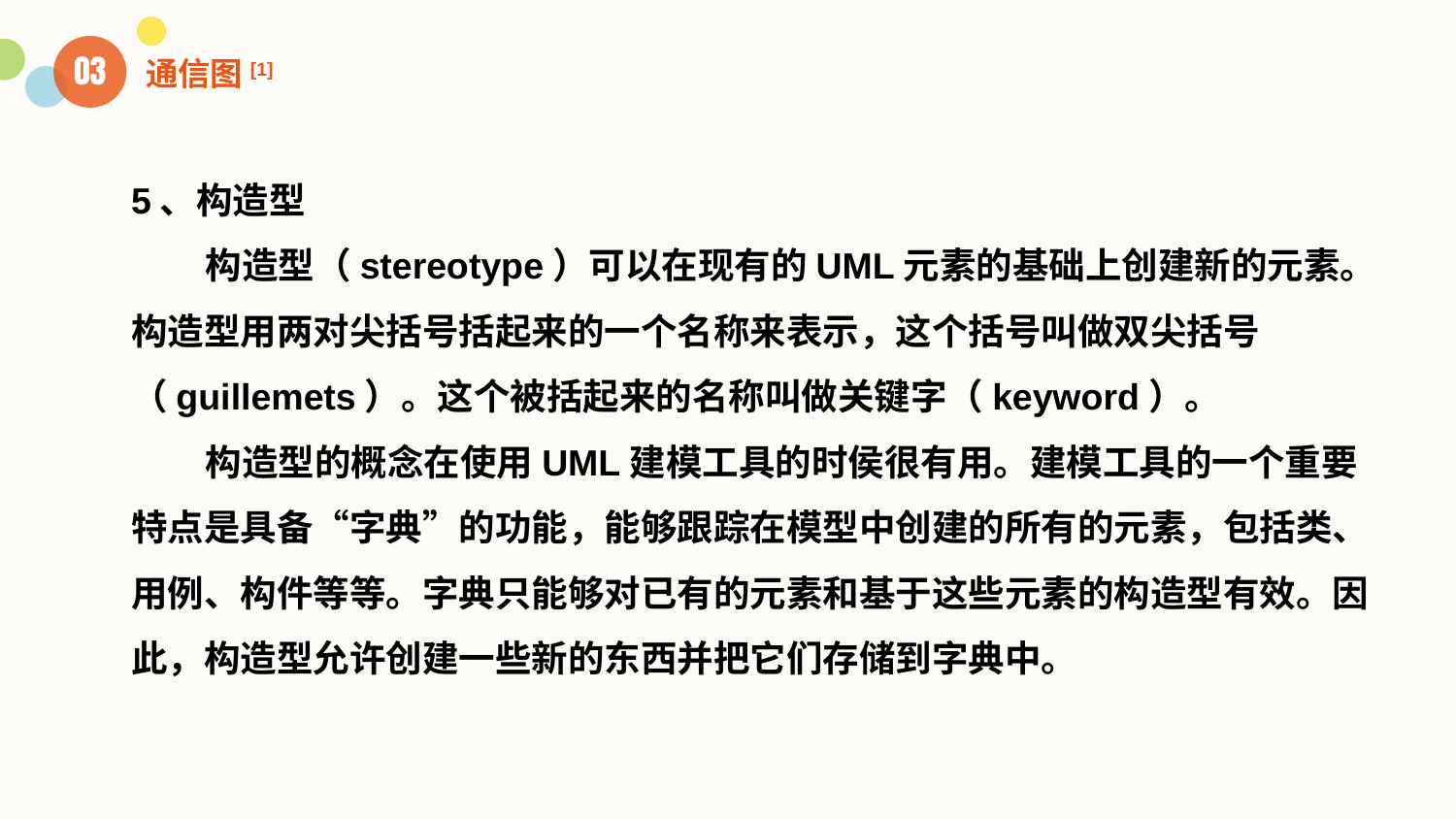

03
通信图[1]

5、构造型
        构造型（stereotype）可以在现有的UML元素的基础上创建新的元素。构造型用两对尖括号括起来的一个名称来表示，这个括号叫做双尖括号（guillemets）。这个被括起来的名称叫做关键字（keyword）。
        构造型的概念在使用UML建模工具的时侯很有用。建模工具的一个重要特点是具备“字典”的功能，能够跟踪在模型中创建的所有的元素，包括类、用例、构件等等。字典只能够对已有的元素和基于这些元素的构造型有效。因此，构造型允许创建一些新的东西并把它们存储到字典中。